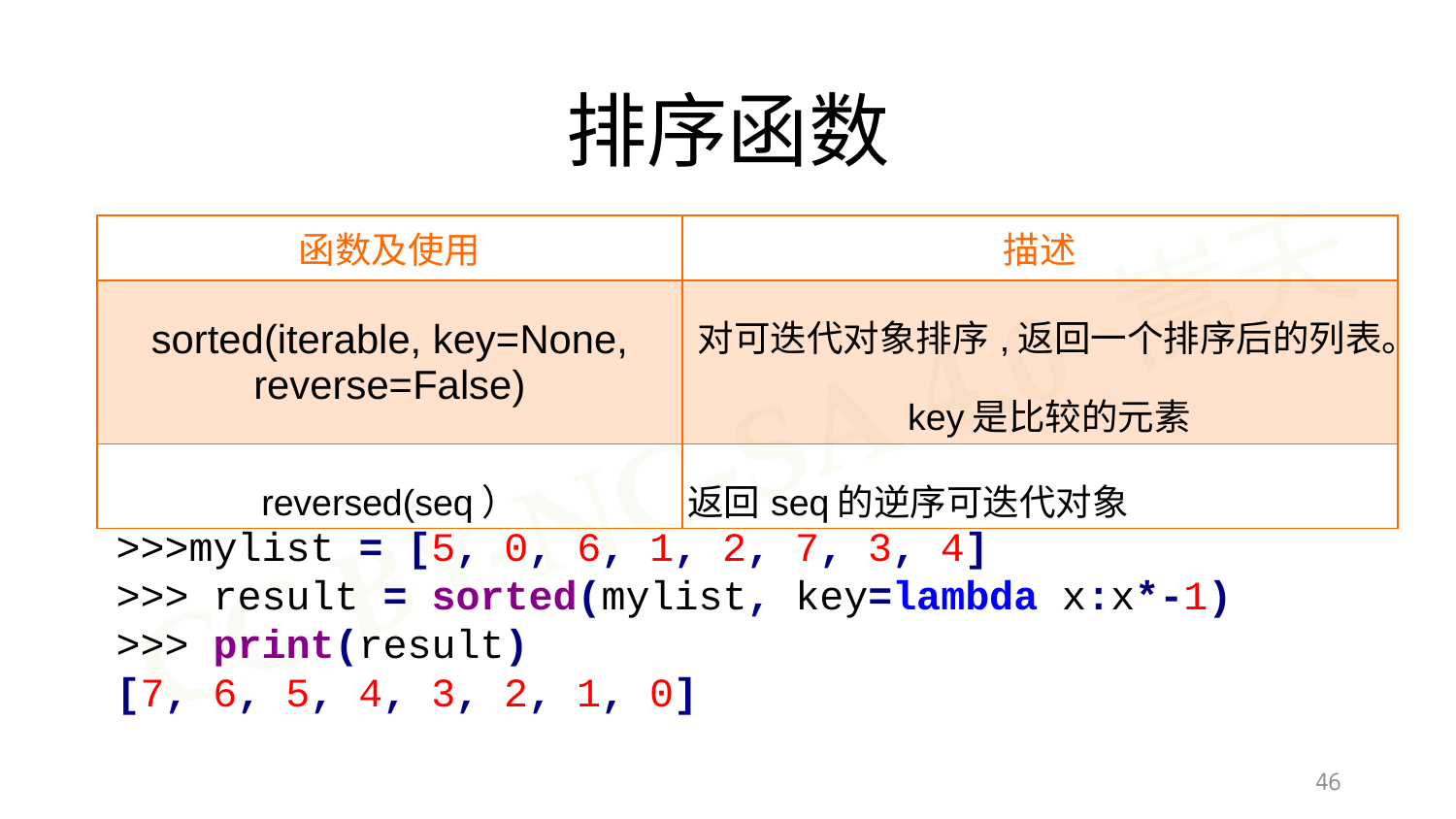

排序函数
| 函数及使用 | 描述 |
| --- | --- |
| sorted(iterable, key=None, reverse=False) | 对可迭代对象排序,返回一个排序后的列表。 key是比较的元素 |
| reversed(seq） | 返回seq的逆序可迭代对象 |
>>>mylist = [5, 0, 6, 1, 2, 7, 3, 4]
>>> result = sorted(mylist, key=lambda x:x*-1)
>>> print(result)
[7, 6, 5, 4, 3, 2, 1, 0]
46